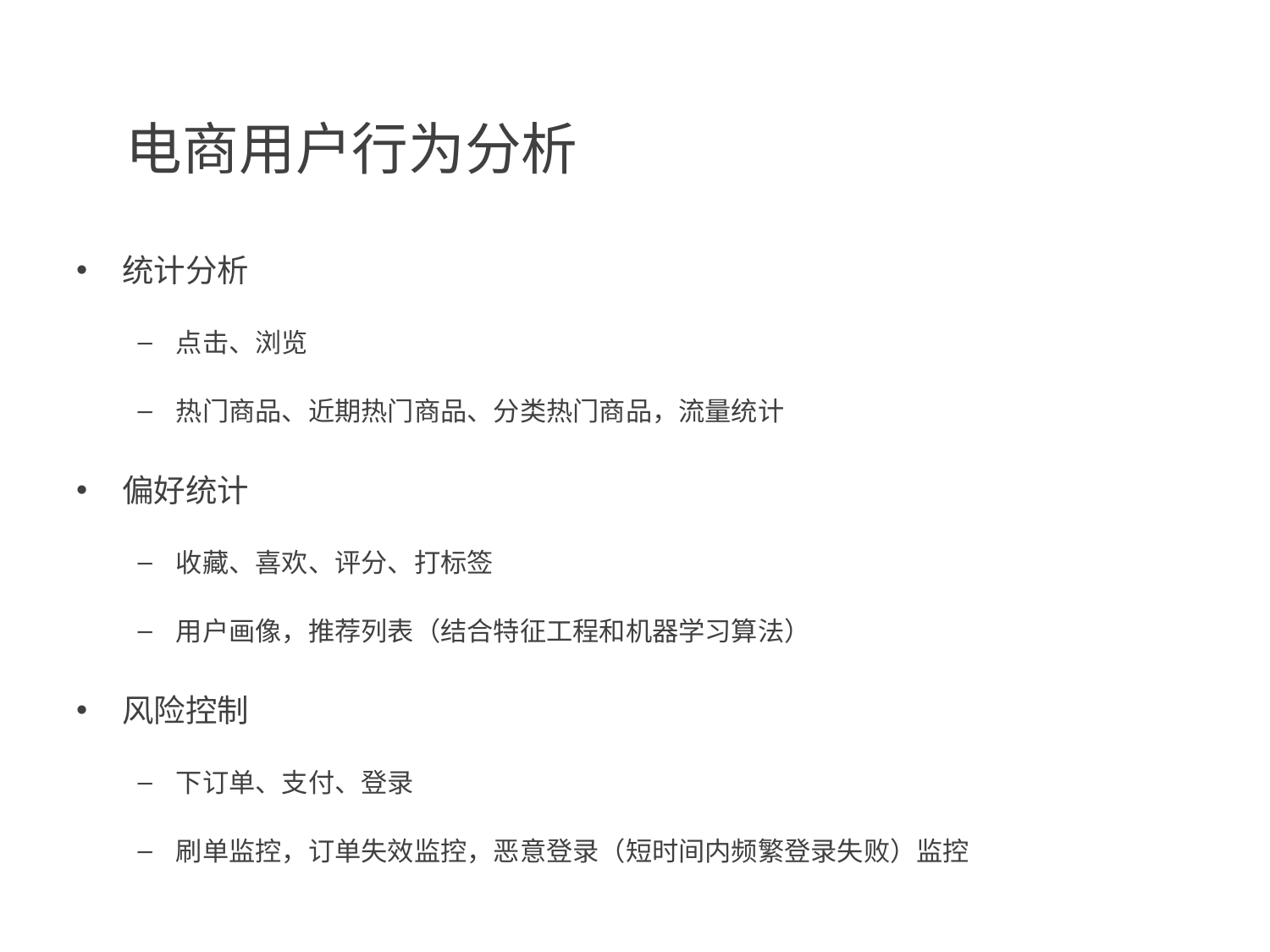

# 电商用户行为分析
统计分析
点击、浏览
热门商品、近期热门商品、分类热门商品，流量统计
偏好统计
收藏、喜欢、评分、打标签
用户画像，推荐列表（结合特征工程和机器学习算法）
风险控制
下订单、支付、登录
刷单监控，订单失效监控，恶意登录（短时间内频繁登录失败）监控